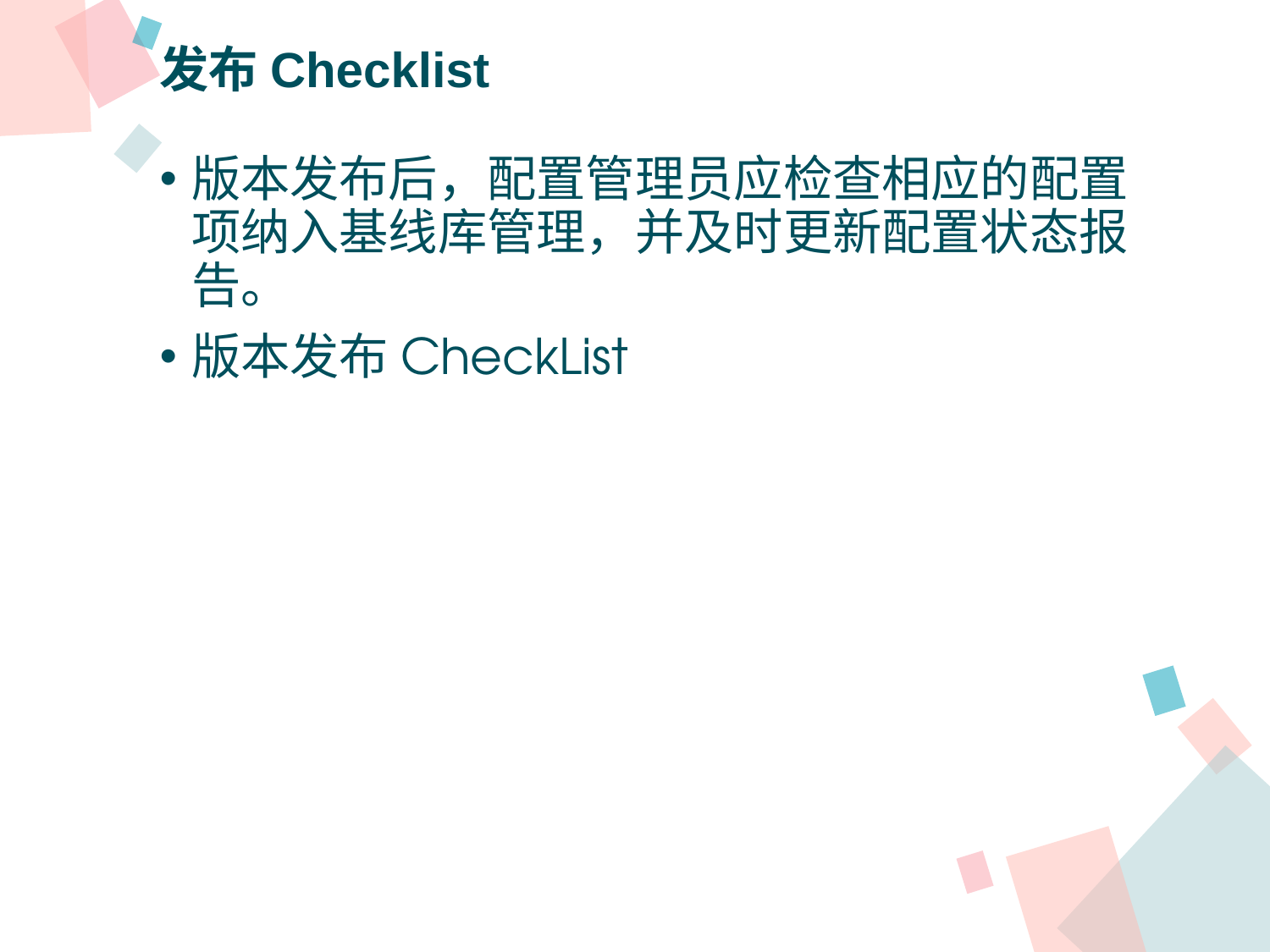

发布Checklist
版本发布后，配置管理员应检查相应的配置项纳入基线库管理，并及时更新配置状态报告。
版本发布CheckList